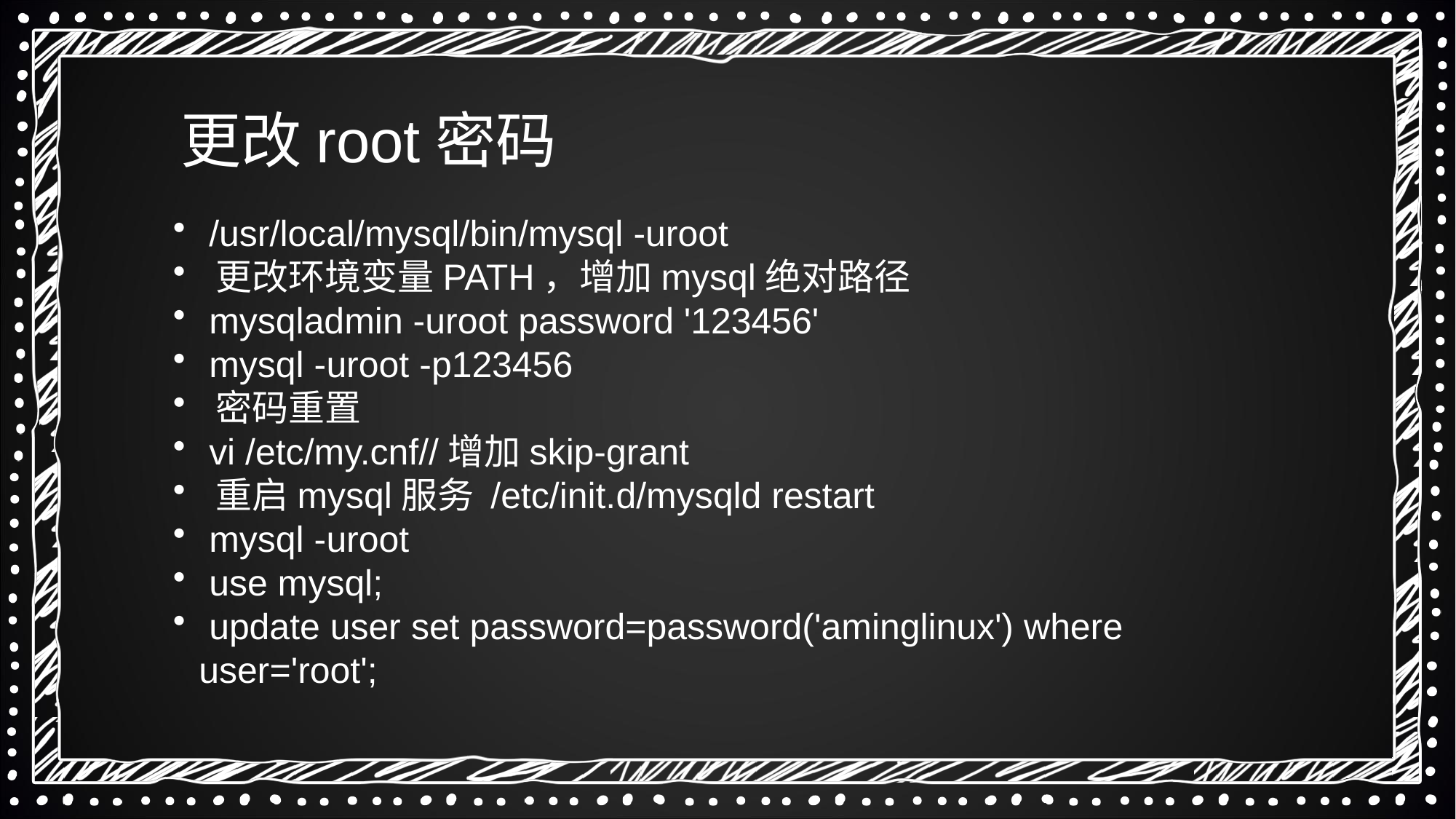

更改root密码
 /usr/local/mysql/bin/mysql -uroot
 更改环境变量PATH，增加mysql绝对路径
 mysqladmin -uroot password '123456'
 mysql -uroot -p123456
 密码重置
 vi /etc/my.cnf//增加skip-grant
 重启mysql服务 /etc/init.d/mysqld restart
 mysql -uroot
 use mysql;
 update user set password=password('aminglinux') where user='root';